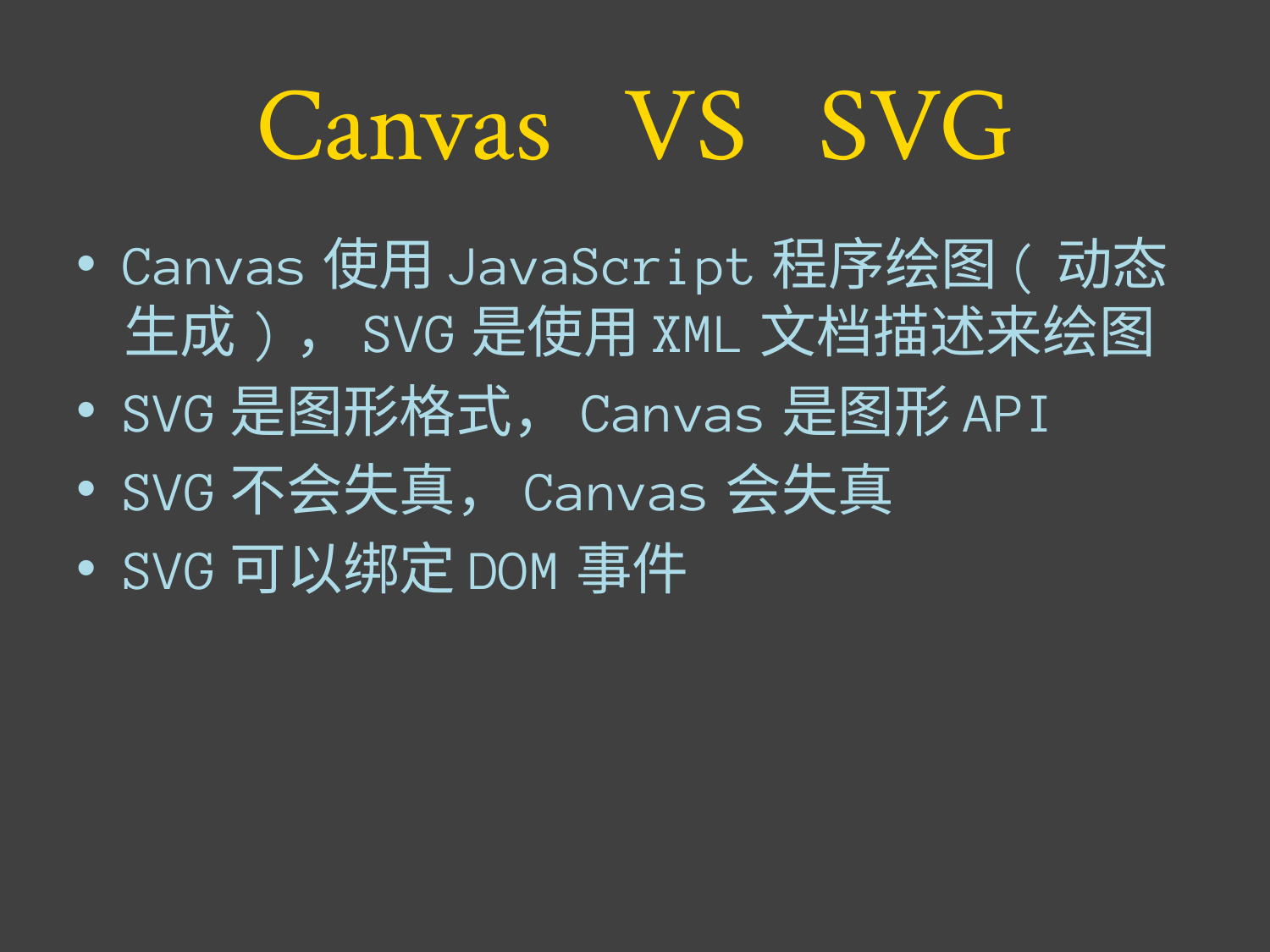

# Canvas   VS   SVG
Canvas使用JavaScript程序绘图(动态生成)，SVG是使用XML文档描述来绘图
SVG是图形格式，Canvas是图形API
SVG不会失真，Canvas会失真
SVG可以绑定DOM事件